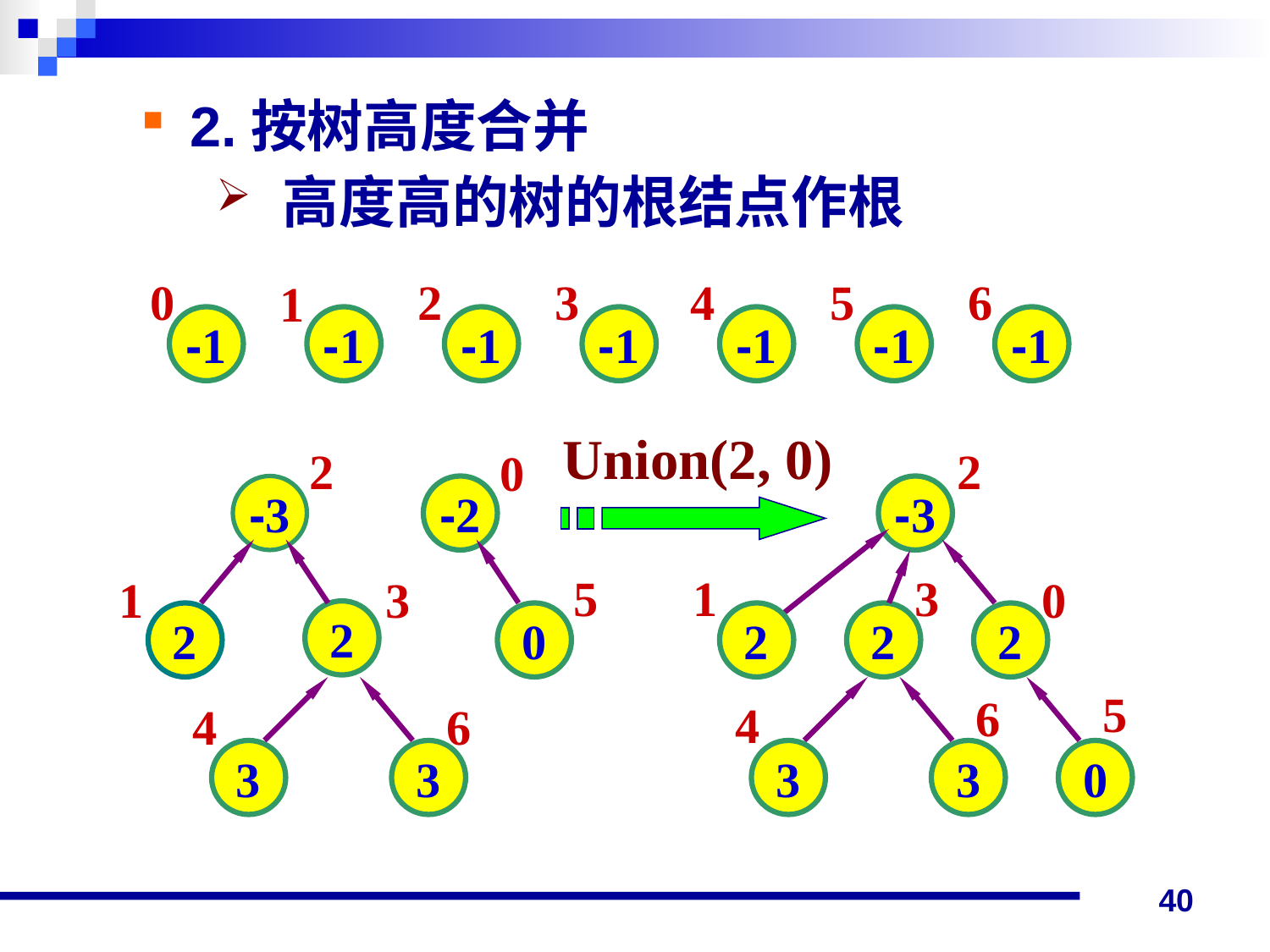

2.按树高度合并
 高度高的树的根结点作根
0
2
3
4
5
6
1
-1
-1
-1
-1
-1
-1
-1
Union(2, 0)
2
2
0
-3
-2
-3

5
1
3
1
3
0
2
2
0
2
2
2

5
6
4
4
6
3
3
3
3
0
40